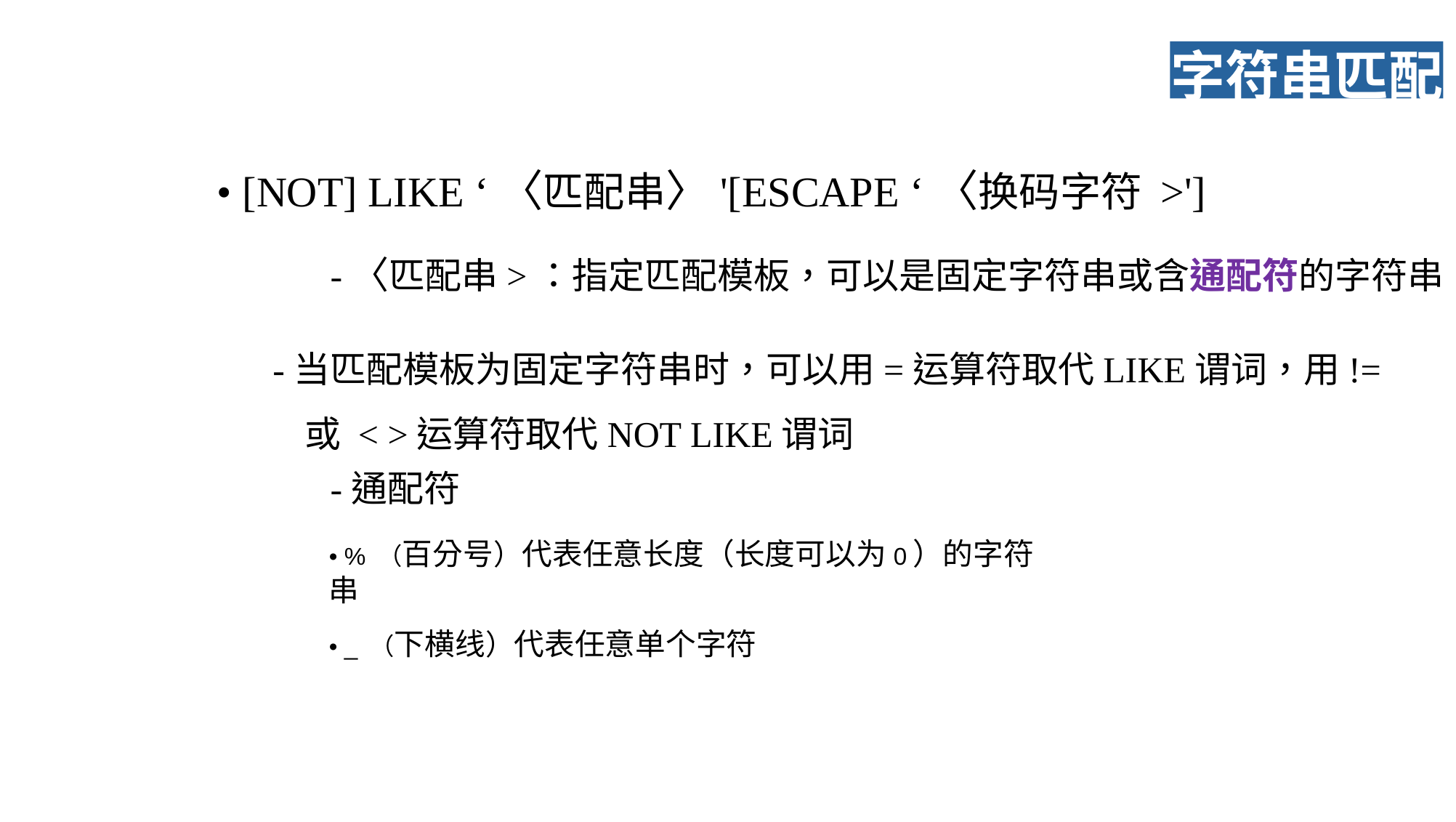

字符串匹配
• [NOT] LIKE ‘〈匹配串〉'[ESCAPE ‘〈换码字符 >']
-〈匹配串>：指定匹配模板，可以是固定字符串或含通配符的字符串
-当匹配模板为固定字符串时，可以用=运算符取代LIKE谓词，用!= 或 < >运算符取代NOT LIKE谓词
-通配符
• % （百分号）代表任意长度（长度可以为0）的字符串
• _ （下横线）代表任意单个字符